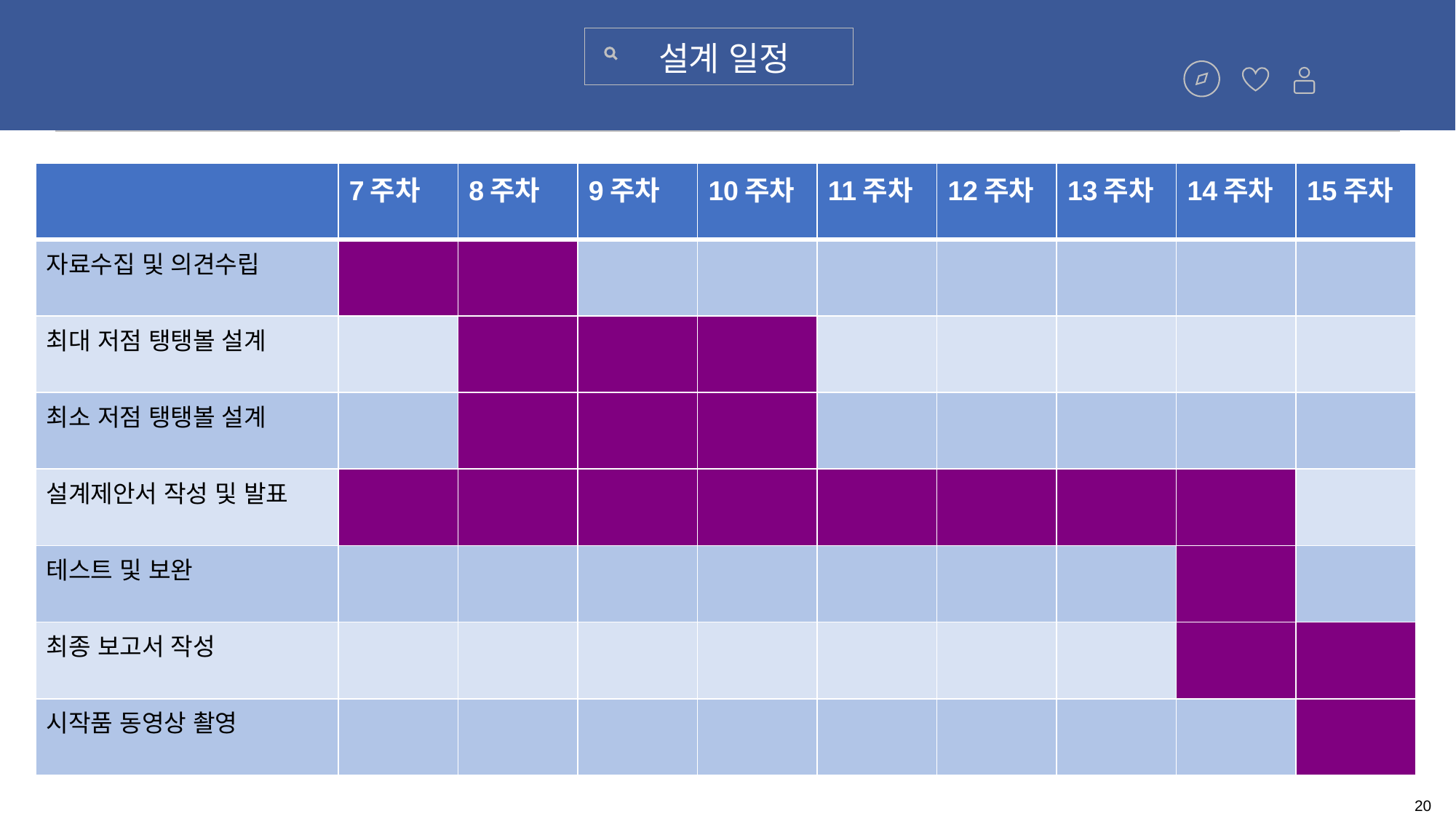

설계 일정

|  | 7주차 | 8주차 | 9주차 | 10주차 | 11주차 | 12주차 | 13주차 | 14주차 | 15주차 |
| --- | --- | --- | --- | --- | --- | --- | --- | --- | --- |
| 자료수집 및 의견수립 |  |  |  |  |  |  |  |  |  |
| 최대 저점 탱탱볼 설계 |  |  |  |  |  |  |  |  |  |
| 최소 저점 탱탱볼 설계 |  |  |  |  |  |  |  |  |  |
| 설계제안서 작성 및 발표 |  |  |  |  |  |  |  |  |  |
| 테스트 및 보완 |  |  |  |  |  |  |  |  |  |
| 최종 보고서 작성 |  |  |  |  |  |  |  |  |  |
| 시작품 동영상 촬영 |  |  |  |  |  |  |  |  |  |
20